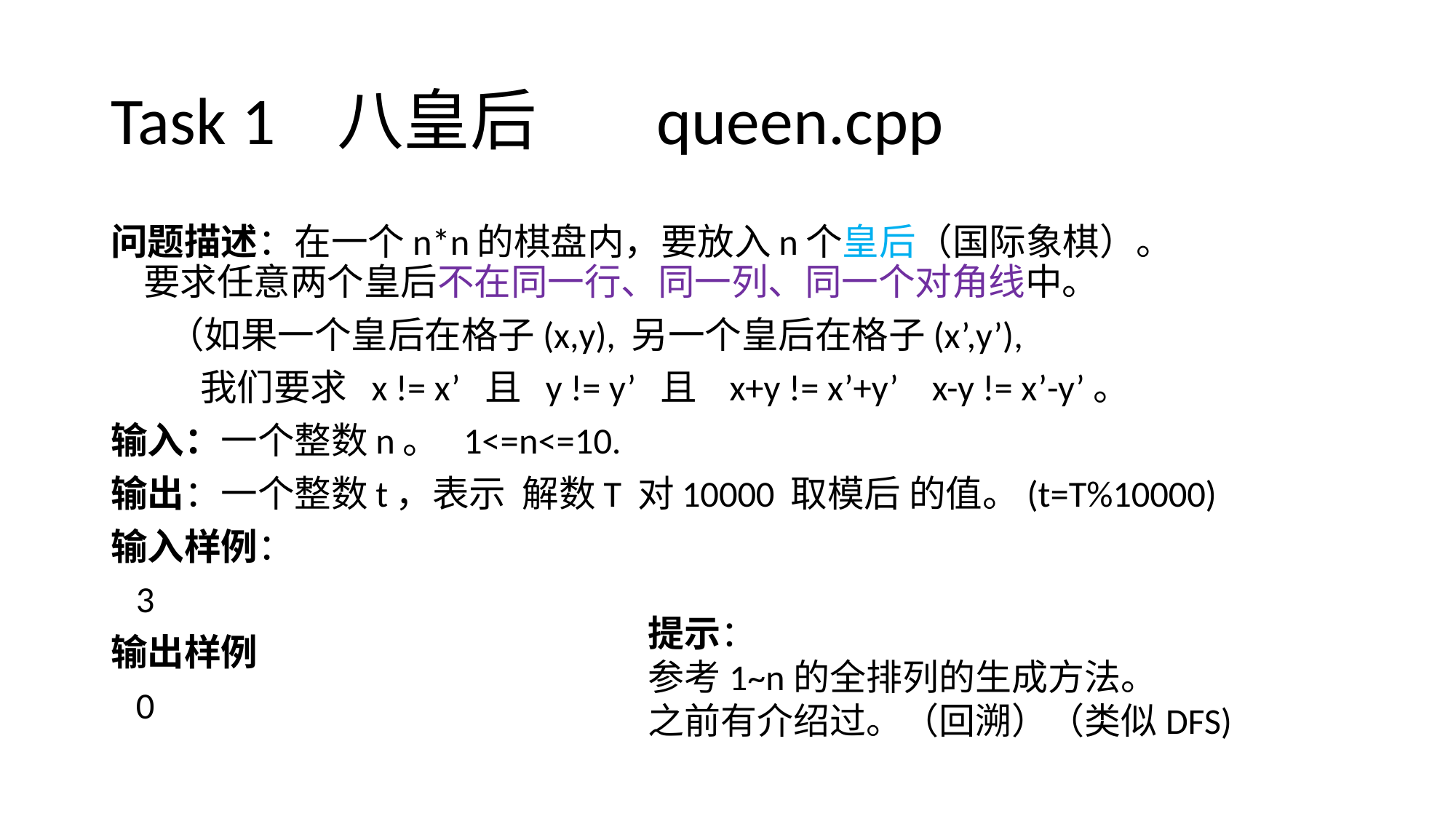

# Task 1   八皇后		queen.cpp
问题描述：在一个n*n的棋盘内，要放入n个皇后（国际象棋）。
    要求任意两个皇后不在同一行、同一列、同一个对角线中。
      （如果一个皇后在格子(x,y), 另一个皇后在格子(x’,y’),
          我们要求  x != x’  且  y != y’  且   x+y != x’+y’    x-y != x’-y’。
输入：一个整数n。  1<=n<=10.
输出：一个整数t，表示  解数T 对10000 取模后 的值。(t=T%10000)
输入样例：
   3
输出样例
   0
提示：
参考1~n的全排列的生成方法。
之前有介绍过。（回溯）（类似DFS)